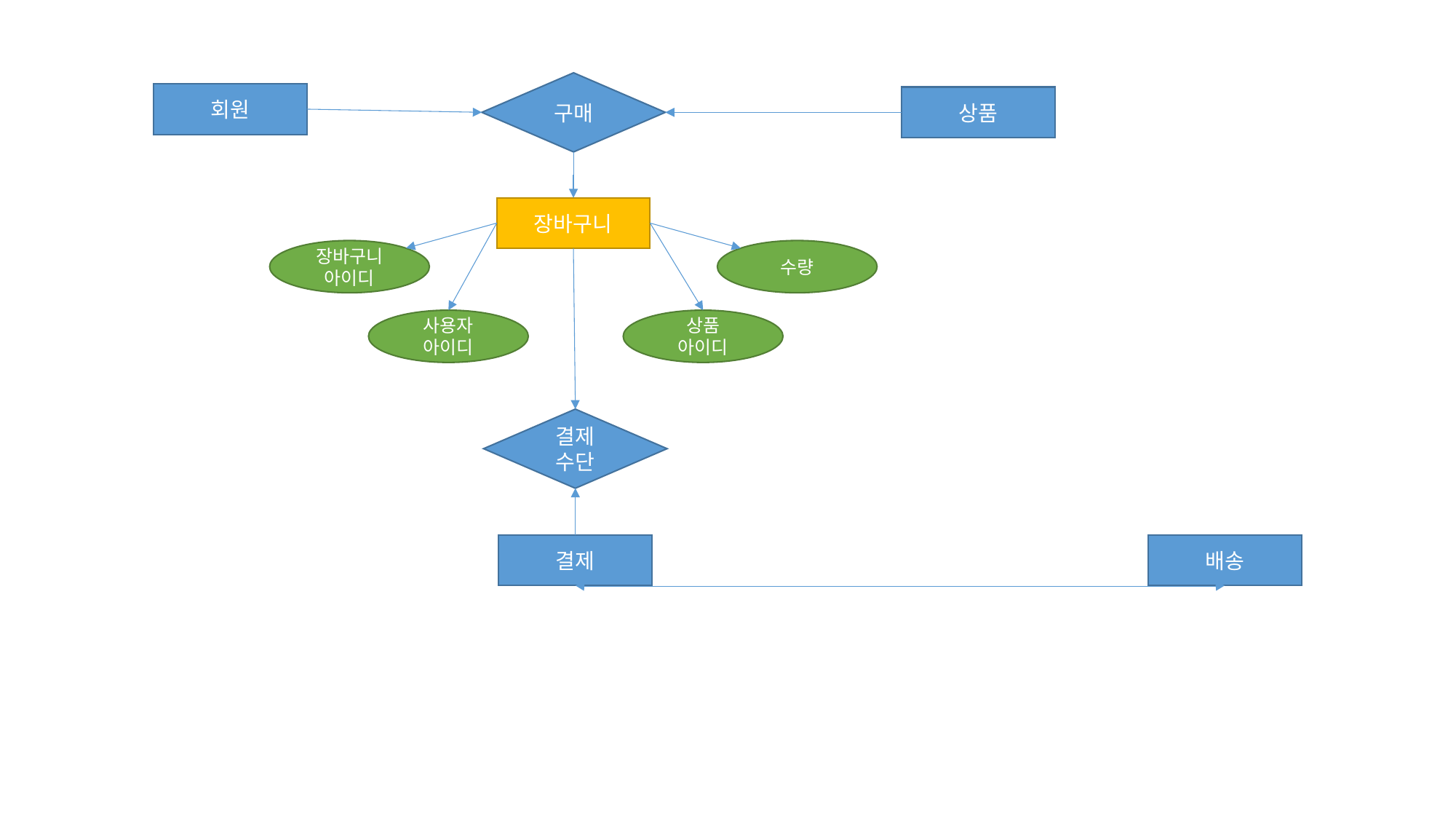

구매
회원
상품
장바구니
장바구니
아이디
수량
사용자
아이디
상품
아이디
결제
수단
결제
배송